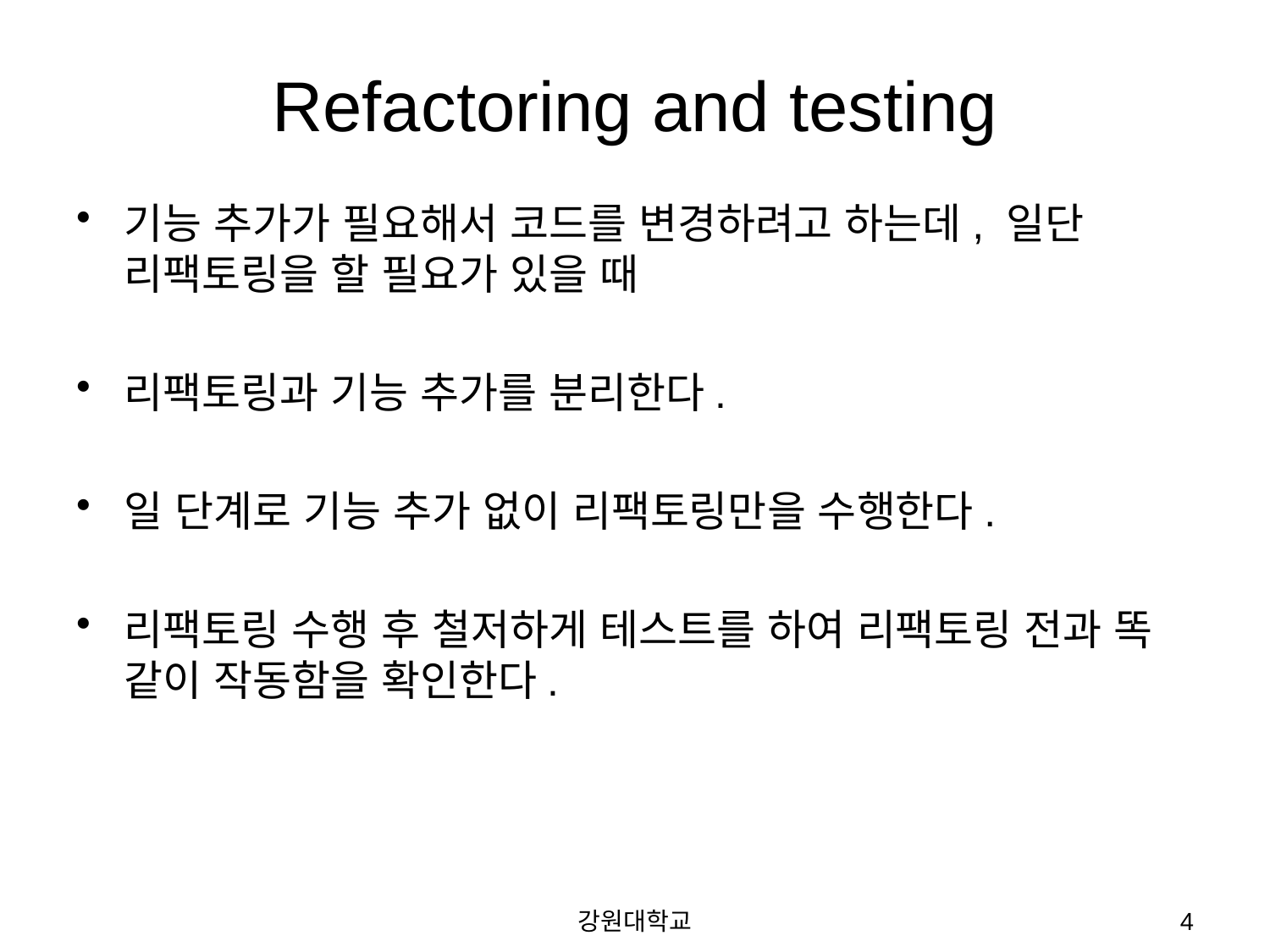

# Refactoring and testing
기능 추가가 필요해서 코드를 변경하려고 하는데, 일단 리팩토링을 할 필요가 있을 때

리팩토링과 기능 추가를 분리한다.

일 단계로 기능 추가 없이 리팩토링만을 수행한다.

리팩토링 수행 후 철저하게 테스트를 하여 리팩토링 전과 똑 같이 작동함을 확인한다.
강원대학교
4